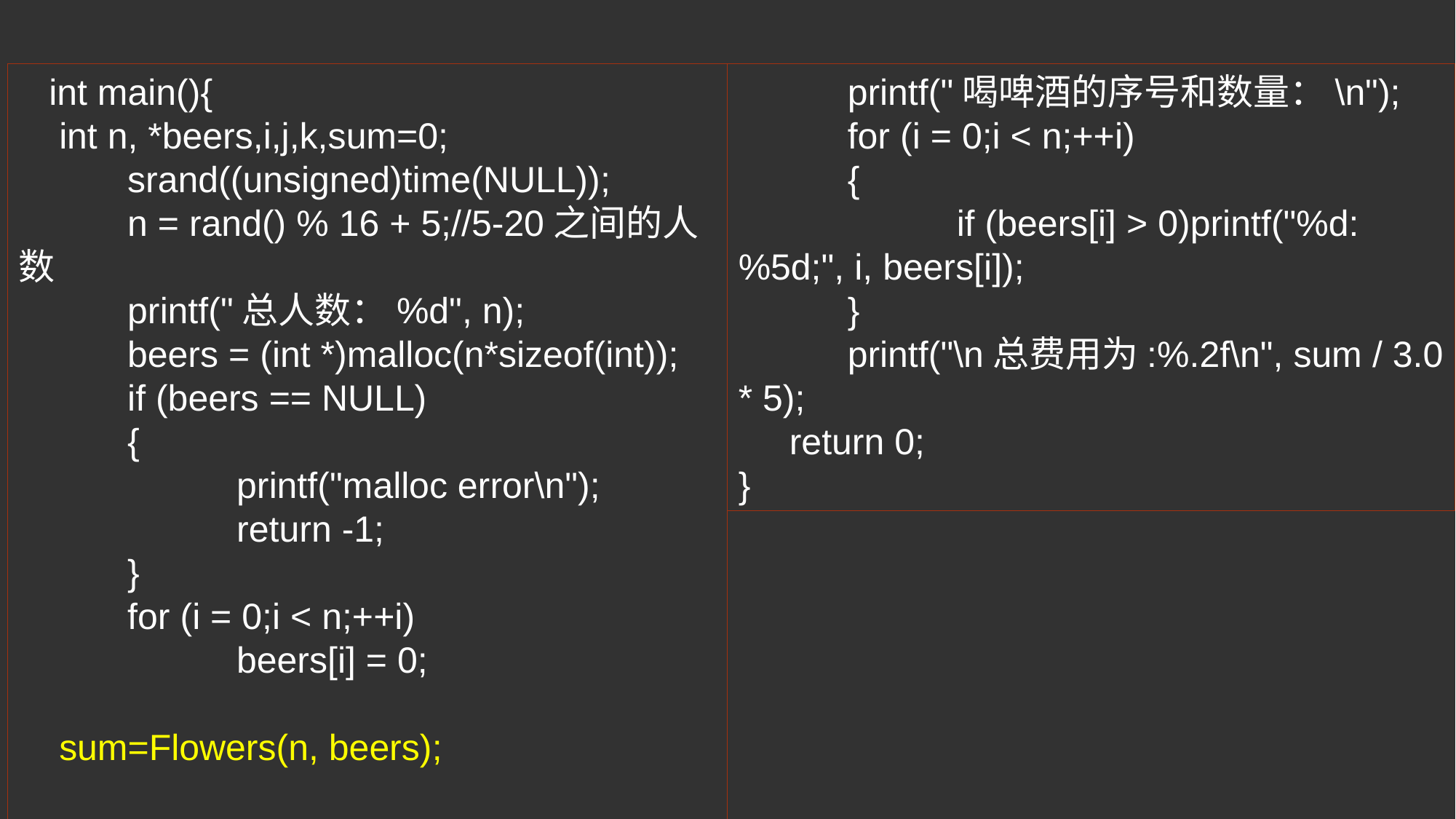

int main(){
    int n, *beers,i,j,k,sum=0;
	srand((unsigned)time(NULL));
	n = rand() % 16 + 5;//5-20之间的人数
	printf("总人数：%d", n);
	beers = (int *)malloc(n*sizeof(int));
	if (beers == NULL)
	{
		printf("malloc error\n");
		return -1;
	}
	for (i = 0;i < n;++i)
		beers[i] = 0;

    sum=Flowers(n, beers);

	printf("喝啤酒的序号和数量：\n");
	for (i = 0;i < n;++i)
	{
		if (beers[i] > 0)printf("%d:%5d;", i, beers[i]);
	}
	printf("\n总费用为:%.2f\n", sum / 3.0 * 5);
     return 0;
}